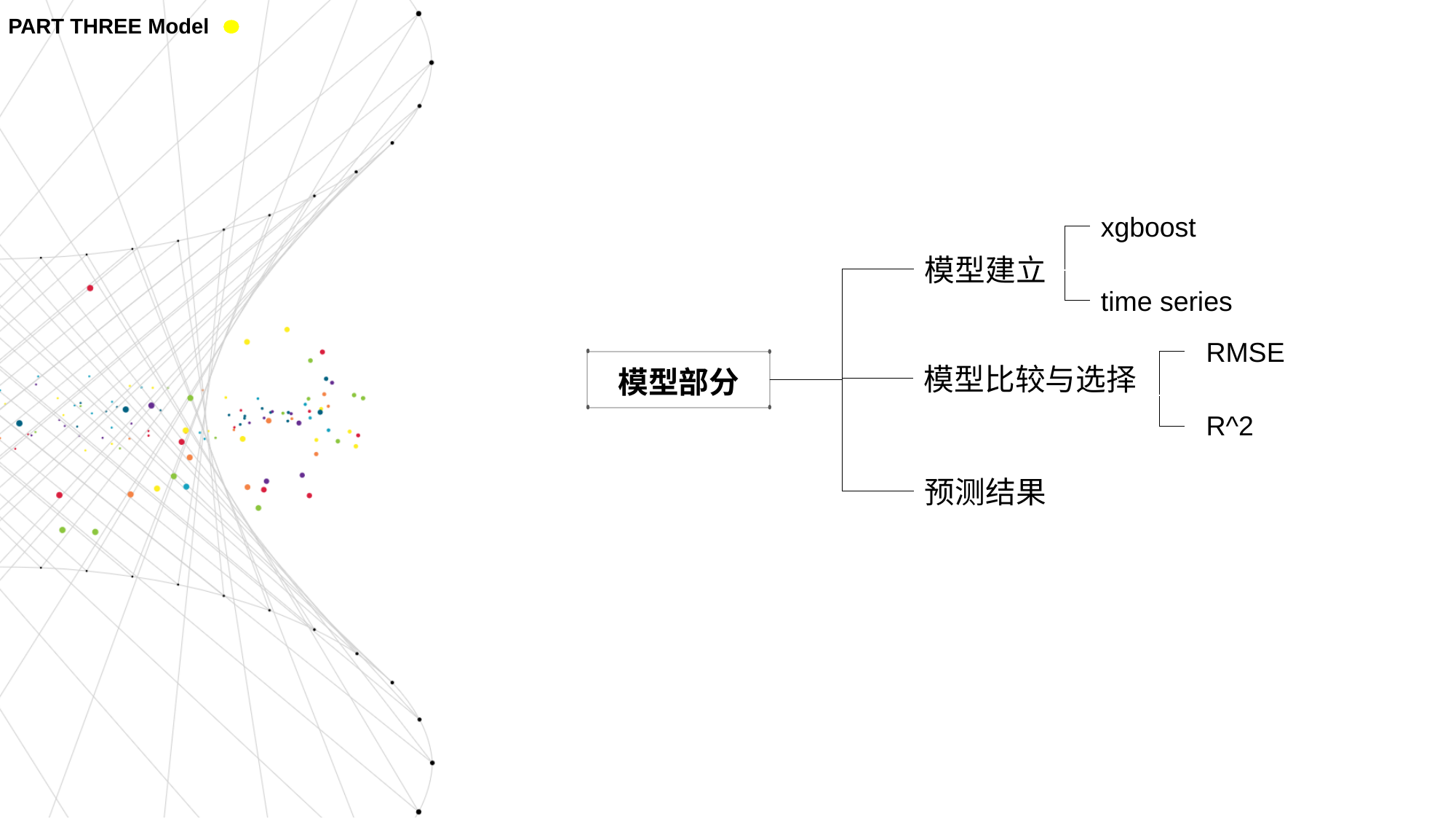

PART THREE Model

xgboost
模型建立
time series
RMSE

模型比较与选择
模型部分
R^2
预测结果